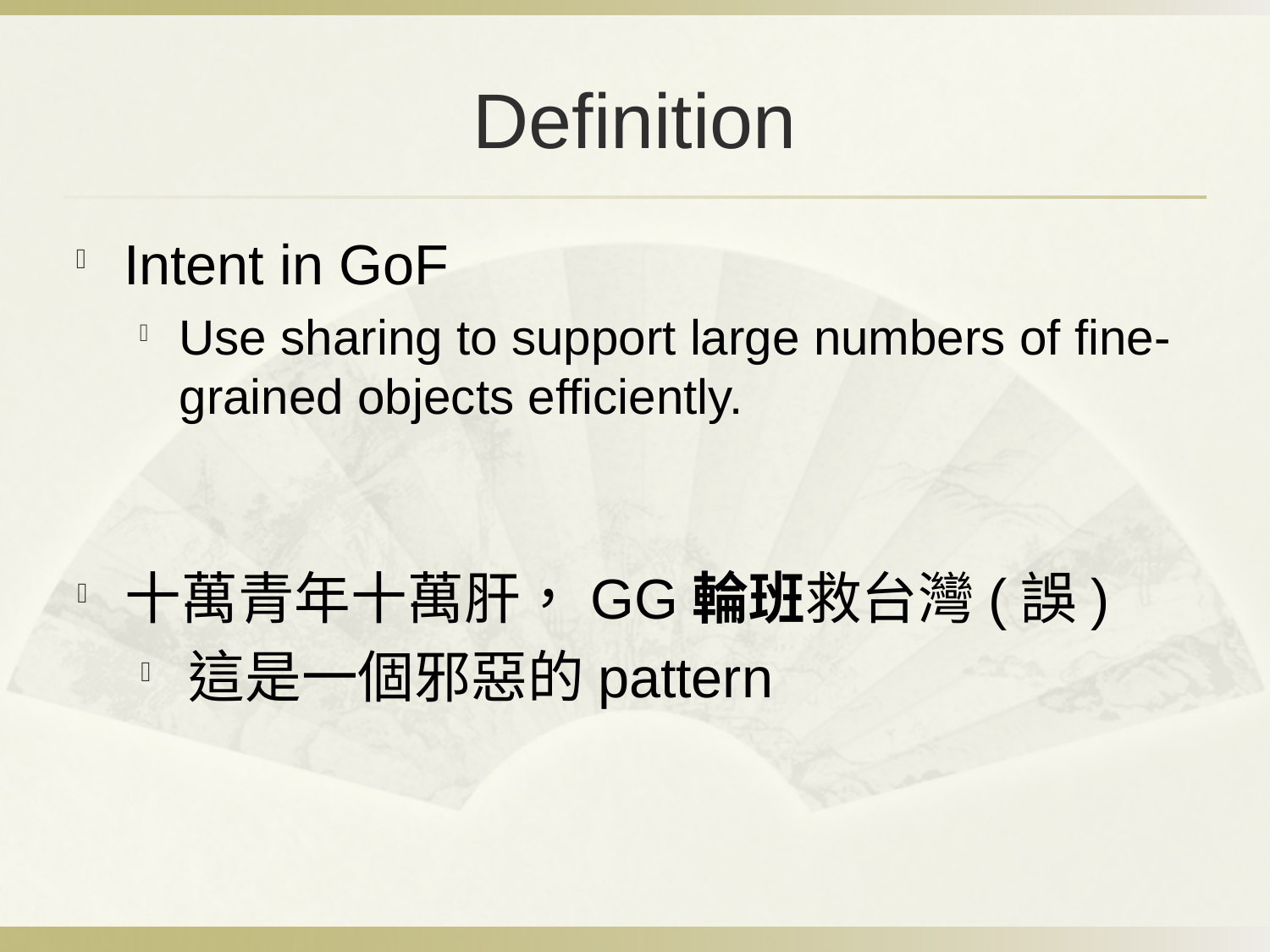

# Definition
Intent in GoF
Use sharing to support large numbers of fine-grained objects efficiently.
十萬青年十萬肝，GG輪班救台灣(誤)
這是一個邪惡的pattern